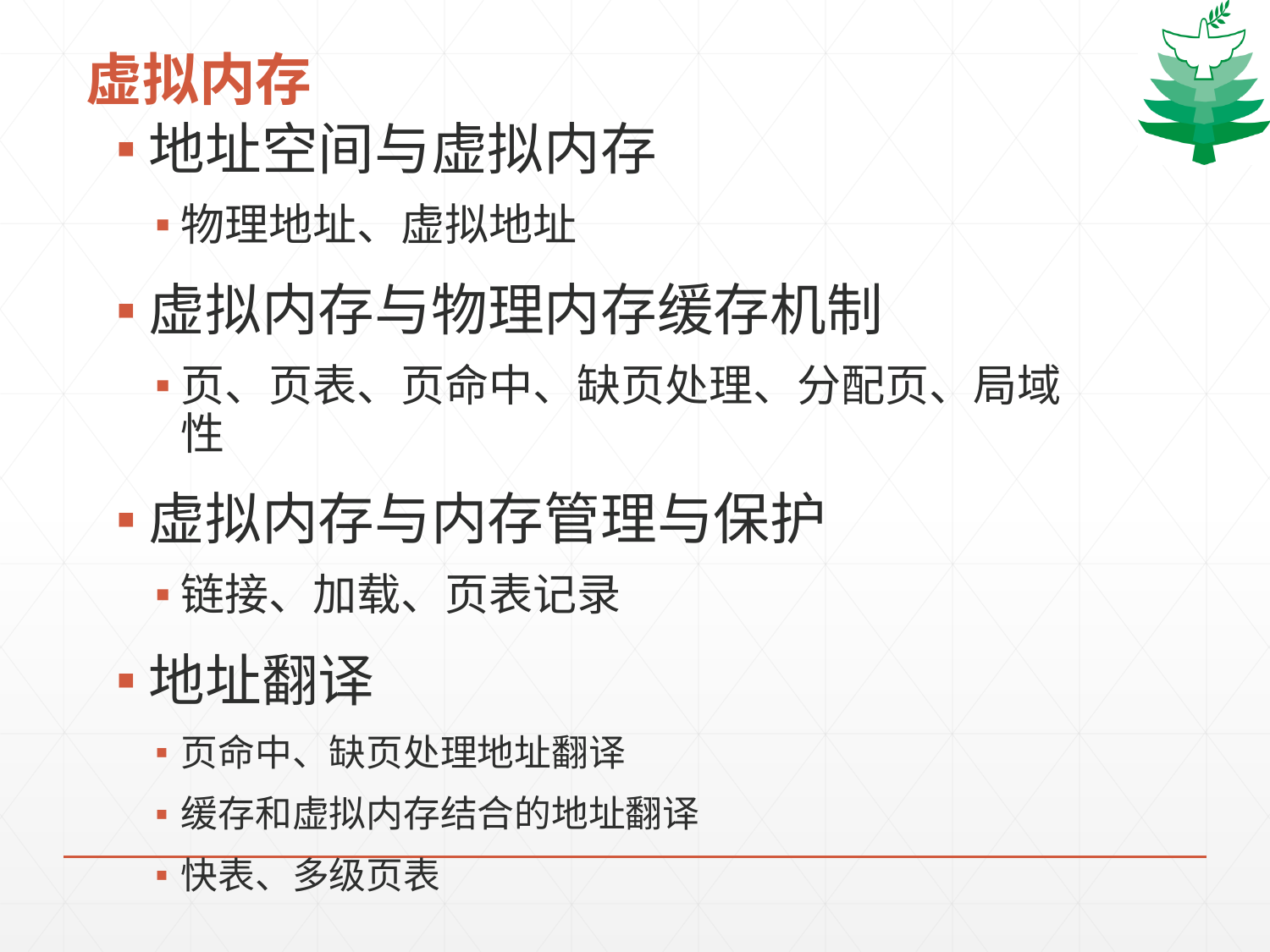

# 虚拟内存
地址空间与虚拟内存
物理地址、虚拟地址
虚拟内存与物理内存缓存机制
页、页表、页命中、缺页处理、分配页、局域性
虚拟内存与内存管理与保护
链接、加载、页表记录
地址翻译
页命中、缺页处理地址翻译
缓存和虚拟内存结合的地址翻译
快表、多级页表